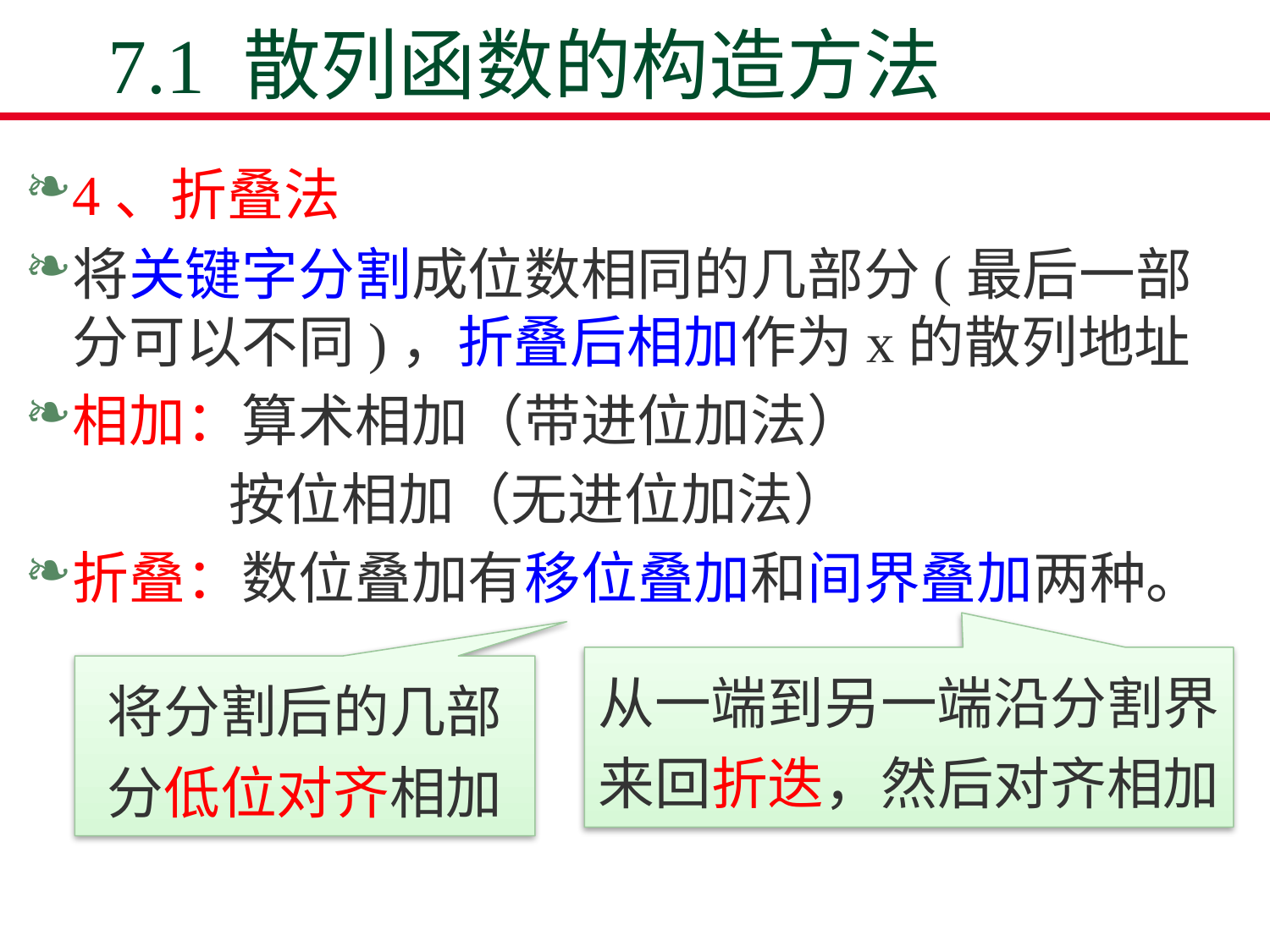

# 7.1 散列函数的构造方法
4、折叠法
将关键字分割成位数相同的几部分(最后一部分可以不同)，折叠后相加作为x的散列地址
相加：算术相加（带进位加法）
               按位相加（无进位加法）
折叠：数位叠加有移位叠加和间界叠加两种。
从一端到另一端沿分割界来回折迭，然后对齐相加
将分割后的几部分低位对齐相加